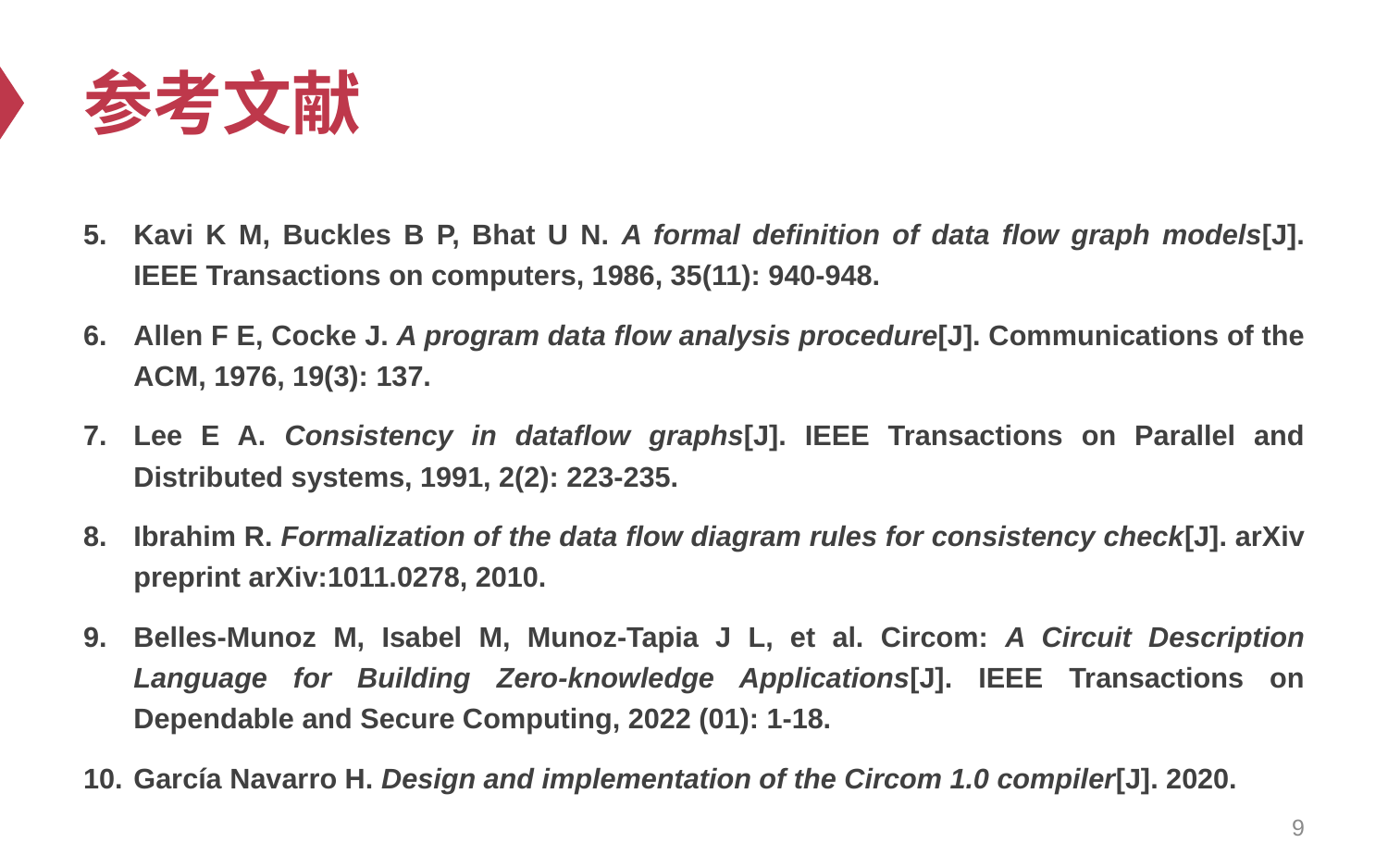

# 参考文献
Kavi K M, Buckles B P, Bhat U N. A formal definition of data flow graph models[J]. IEEE Transactions on computers, 1986, 35(11): 940-948.
Allen F E, Cocke J. A program data flow analysis procedure[J]. Communications of the ACM, 1976, 19(3): 137.
Lee E A. Consistency in dataflow graphs[J]. IEEE Transactions on Parallel and Distributed systems, 1991, 2(2): 223-235.
Ibrahim R. Formalization of the data flow diagram rules for consistency check[J]. arXiv preprint arXiv:1011.0278, 2010.
Belles-Munoz M, Isabel M, Munoz-Tapia J L, et al. Circom: A Circuit Description Language for Building Zero-knowledge Applications[J]. IEEE Transactions on Dependable and Secure Computing, 2022 (01): 1-18.
García Navarro H. Design and implementation of the Circom 1.0 compiler[J]. 2020.

9